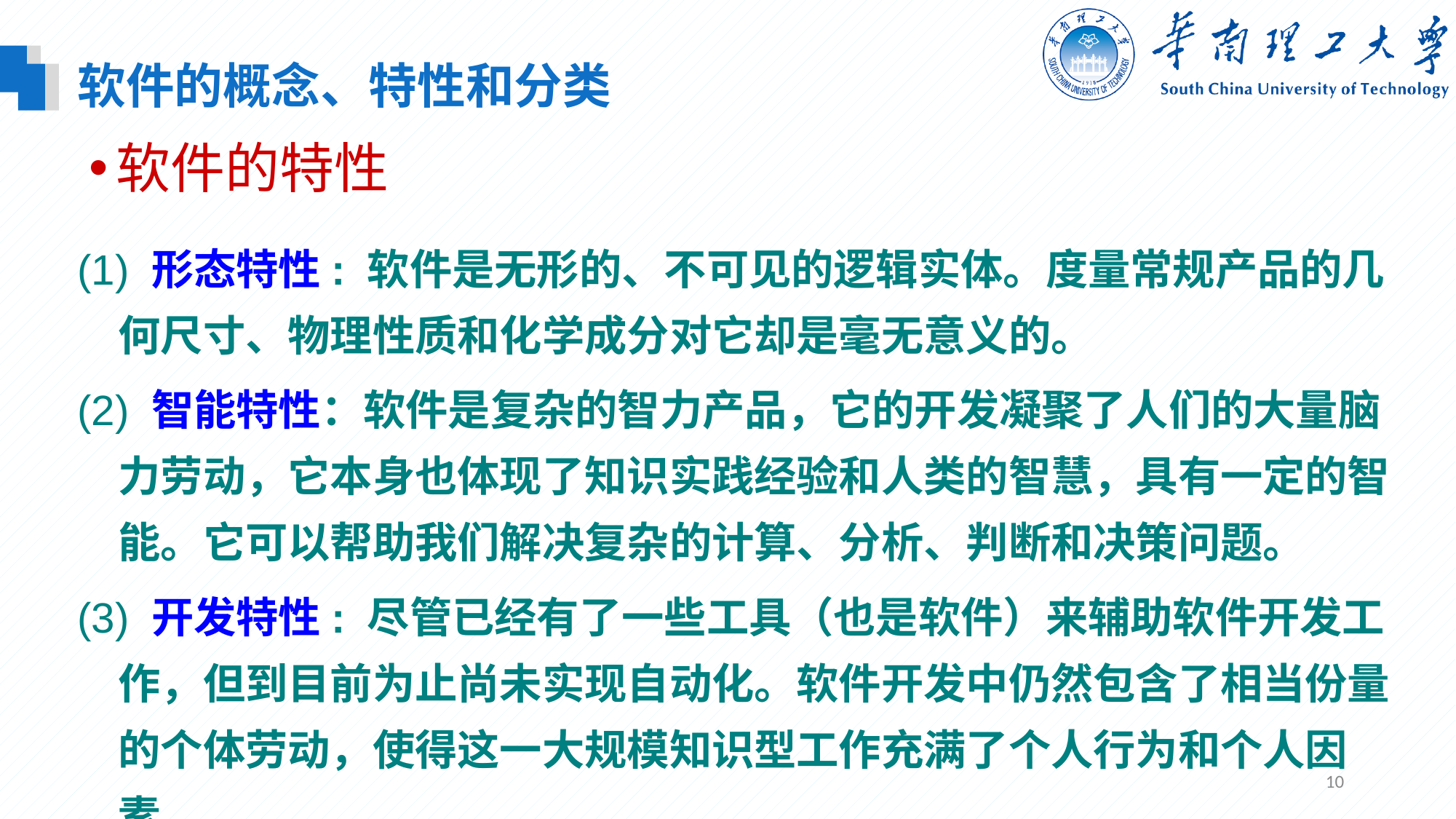

软件的概念、特性和分类
软件的特性
(1) 形态特性: 软件是无形的、不可见的逻辑实体。度量常规产品的几何尺寸、物理性质和化学成分对它却是毫无意义的。
(2) 智能特性：软件是复杂的智力产品，它的开发凝聚了人们的大量脑力劳动，它本身也体现了知识实践经验和人类的智慧，具有一定的智能。它可以帮助我们解决复杂的计算、分析、判断和决策问题。
(3) 开发特性: 尽管已经有了一些工具（也是软件）来辅助软件开发工作，但到目前为止尚未实现自动化。软件开发中仍然包含了相当份量的个体劳动，使得这一大规模知识型工作充满了个人行为和个人因素。

10